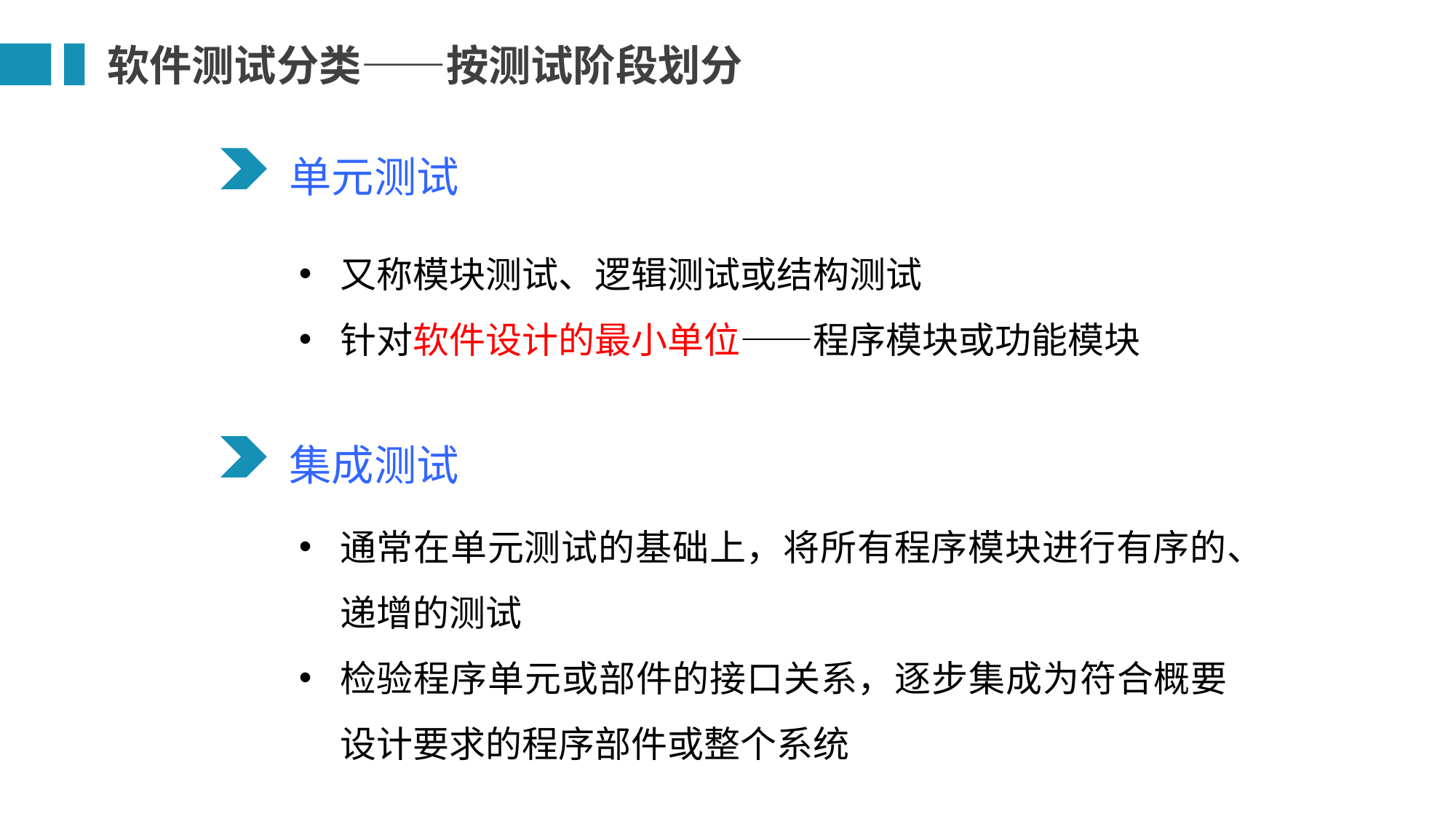

软件测试分类——按测试阶段划分

单元测试

又称模块测试、逻辑测试或结构测试
针对软件设计的最小单位——程序模块或功能模块
集成测试

通常在单元测试的基础上，将所有程序模块进行有序的、递增的测试
检验程序单元或部件的接口关系，逐步集成为符合概要设计要求的程序部件或整个系统
17